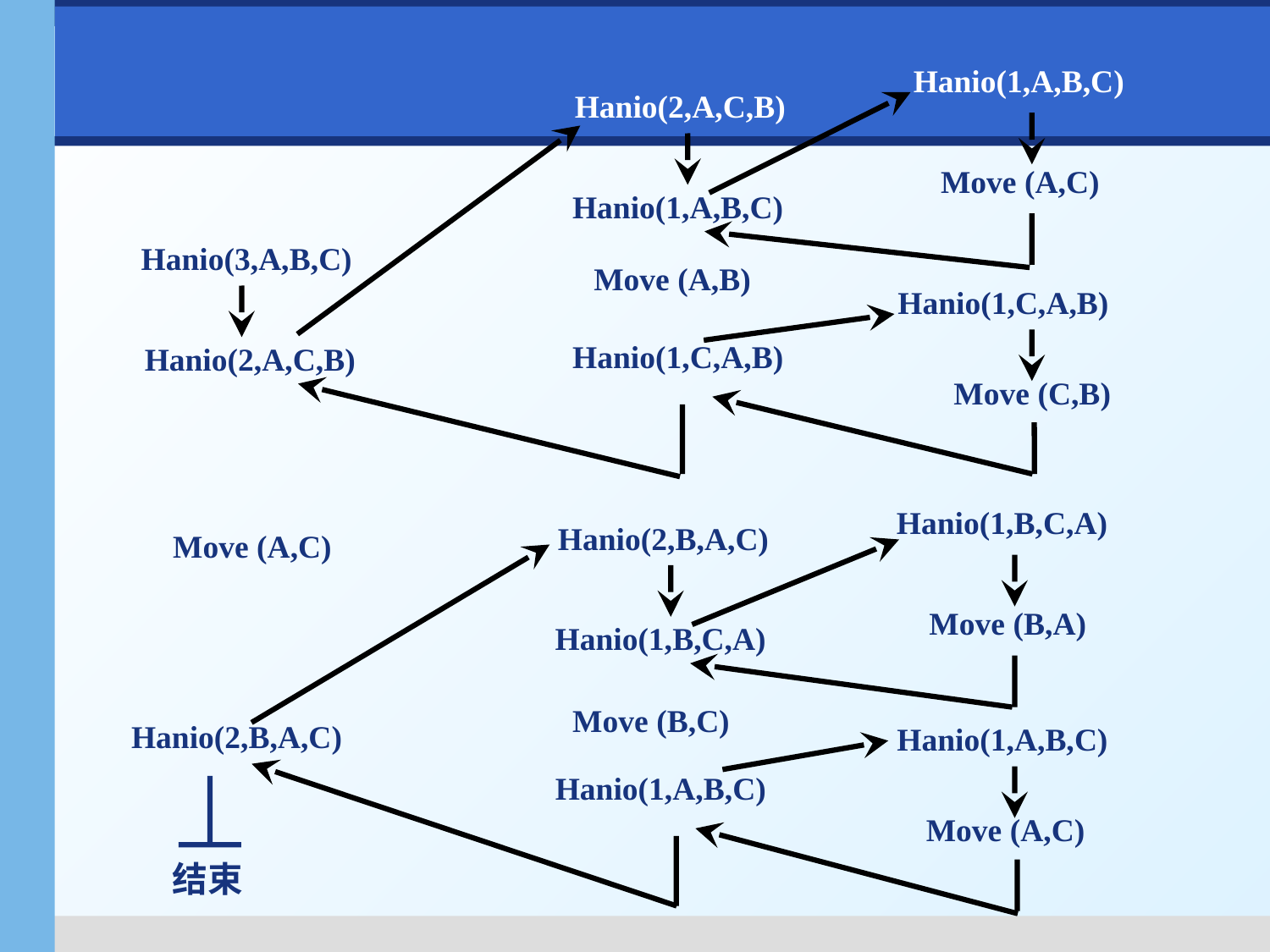

Hanio(1,A,B,C)

Hanio(2,A,C,B)

Move (A,C)
Hanio(1,A,B,C)

Hanio(3,A,B,C)
Move (A,B)
Hanio(1,C,A,B)

Hanio(1,C,A,B)
Hanio(2,A,C,B)
Move (C,B)

Hanio(1,B,C,A)

Hanio(2,B,A,C)

Move (A,C)

Move (B,A)
Hanio(1,B,C,A)

Move (B,C)
Hanio(2,B,A,C)
Hanio(1,A,B,C)

Hanio(1,A,B,C)

结束
Move (A,C)